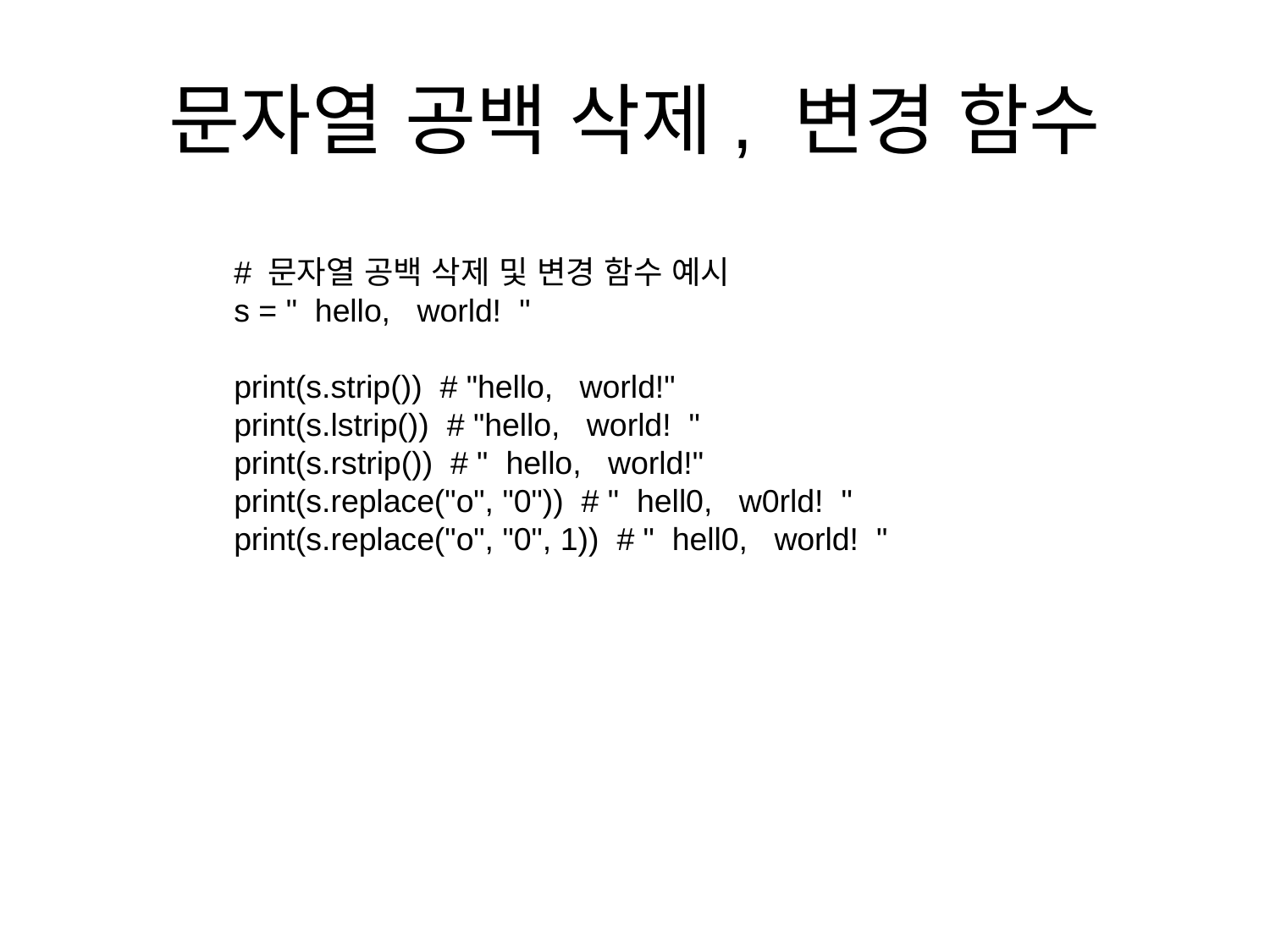

# 문자열 공백 삭제, 변경 함수
# 문자열 공백 삭제 및 변경 함수 예시
s = "  hello,   world!  "

print(s.strip())  # "hello,   world!"
print(s.lstrip())  # "hello,   world!  "
print(s.rstrip())  # "  hello,   world!"
print(s.replace("o", "0"))  # "  hell0,   w0rld!  "
print(s.replace("o", "0", 1))  # "  hell0,   world!  "